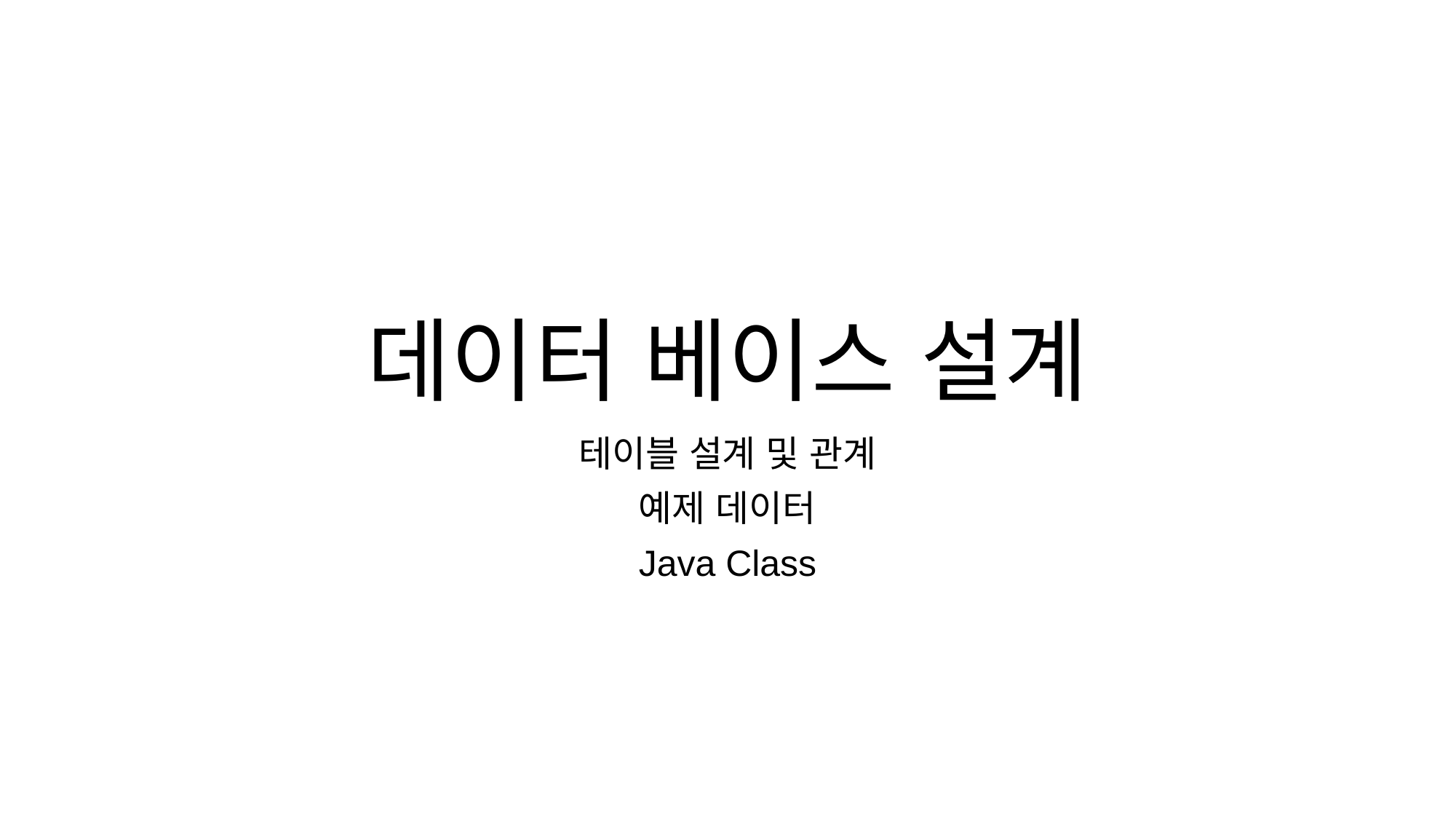

# 데이터 베이스 설계
테이블 설계 및 관계
예제 데이터
Java Class